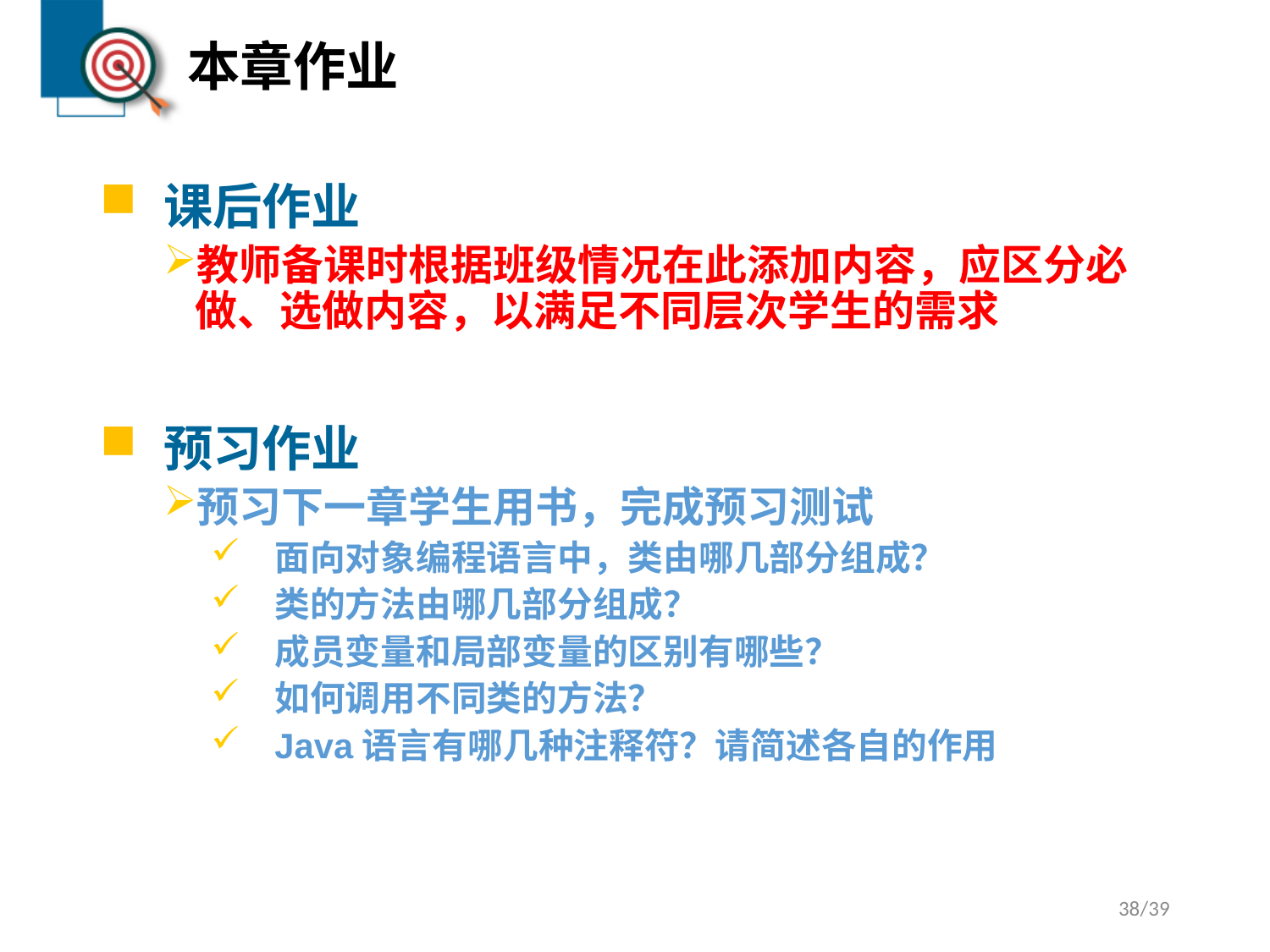

# 本章作业
课后作业
教师备课时根据班级情况在此添加内容，应区分必做、选做内容，以满足不同层次学生的需求

预习作业
预习下一章学生用书，完成预习测试
面向对象编程语言中，类由哪几部分组成？
类的方法由哪几部分组成？
成员变量和局部变量的区别有哪些？
如何调用不同类的方法？
Java语言有哪几种注释符？请简述各自的作用

38/39